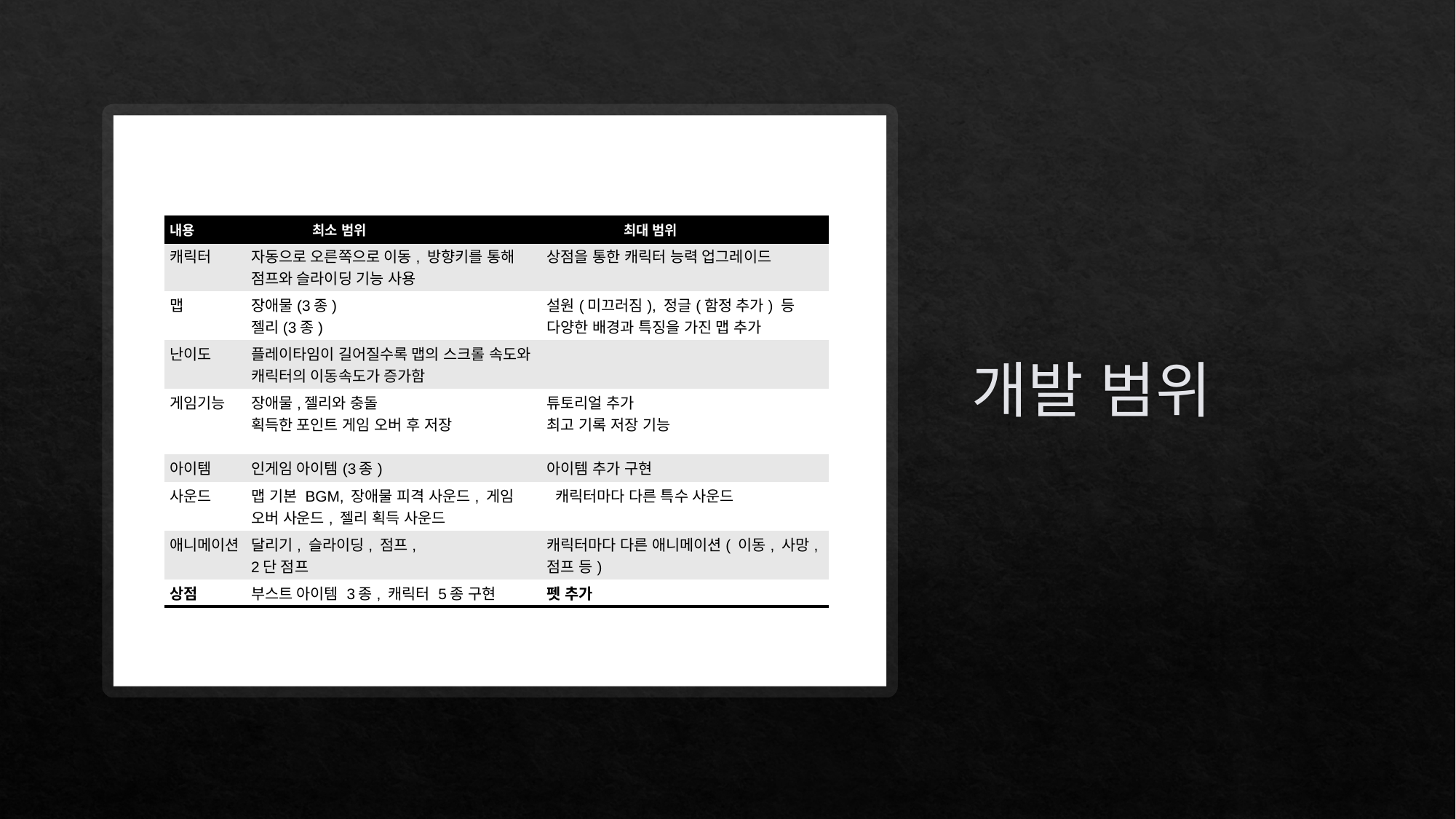

# 개발 범위
| 내용 | 최소 범위 | 최대 범위 |
| --- | --- | --- |
| 캐릭터 | 자동으로 오른쪽으로 이동, 방향키를 통해 점프와 슬라이딩 기능 사용 | 상점을 통한 캐릭터 능력 업그레이드 |
| 맵 | 장애물(3종) 젤리(3종) | 설원(미끄러짐), 정글(함정 추가) 등 다양한 배경과 특징을 가진 맵 추가 |
| 난이도 | 플레이타임이 길어질수록 맵의 스크롤 속도와 캐릭터의 이동속도가 증가함 |  |
| 게임기능 | 장애물,젤리와 충돌 획득한 포인트 게임 오버 후 저장 | 튜토리얼 추가 최고 기록 저장 기능 |
| 아이템 | 인게임 아이템(3종) | 아이템 추가 구현 |
| 사운드 | 맵 기본 BGM, 장애물 피격 사운드, 게임 오버 사운드, 젤리 획득 사운드 | 캐릭터마다 다른 특수 사운드 |
| 애니메이션 | 달리기, 슬라이딩, 점프, 2단 점프 | 캐릭터마다 다른 애니메이션( 이동, 사망, 점프 등) |
| 상점 | 부스트 아이템 3종, 캐릭터 5종 구현 | 펫 추가 |